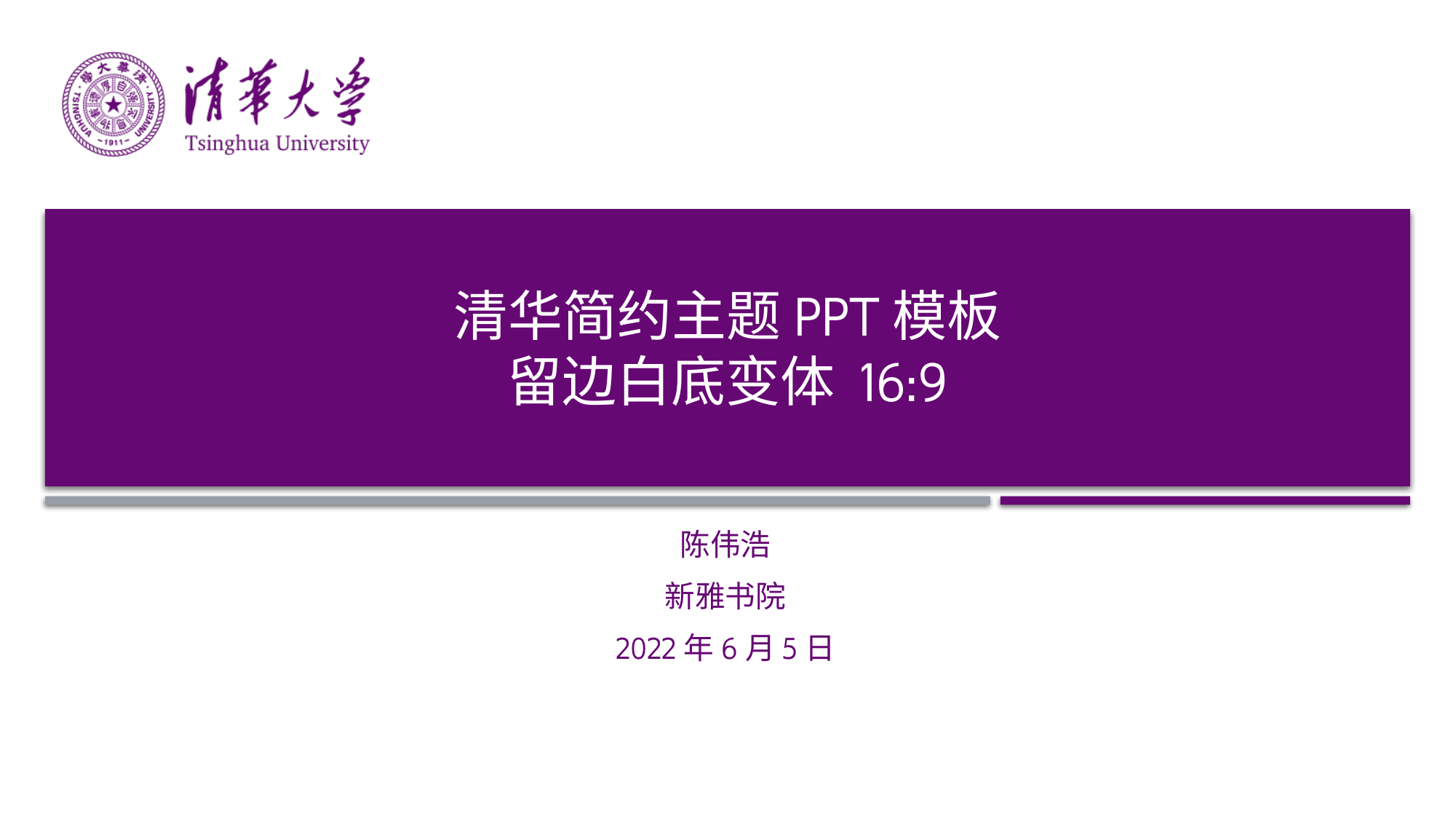

# 清华简约主题PPT模板 留边白底变体 16:9
陈伟浩
新雅书院
2022年6月5日